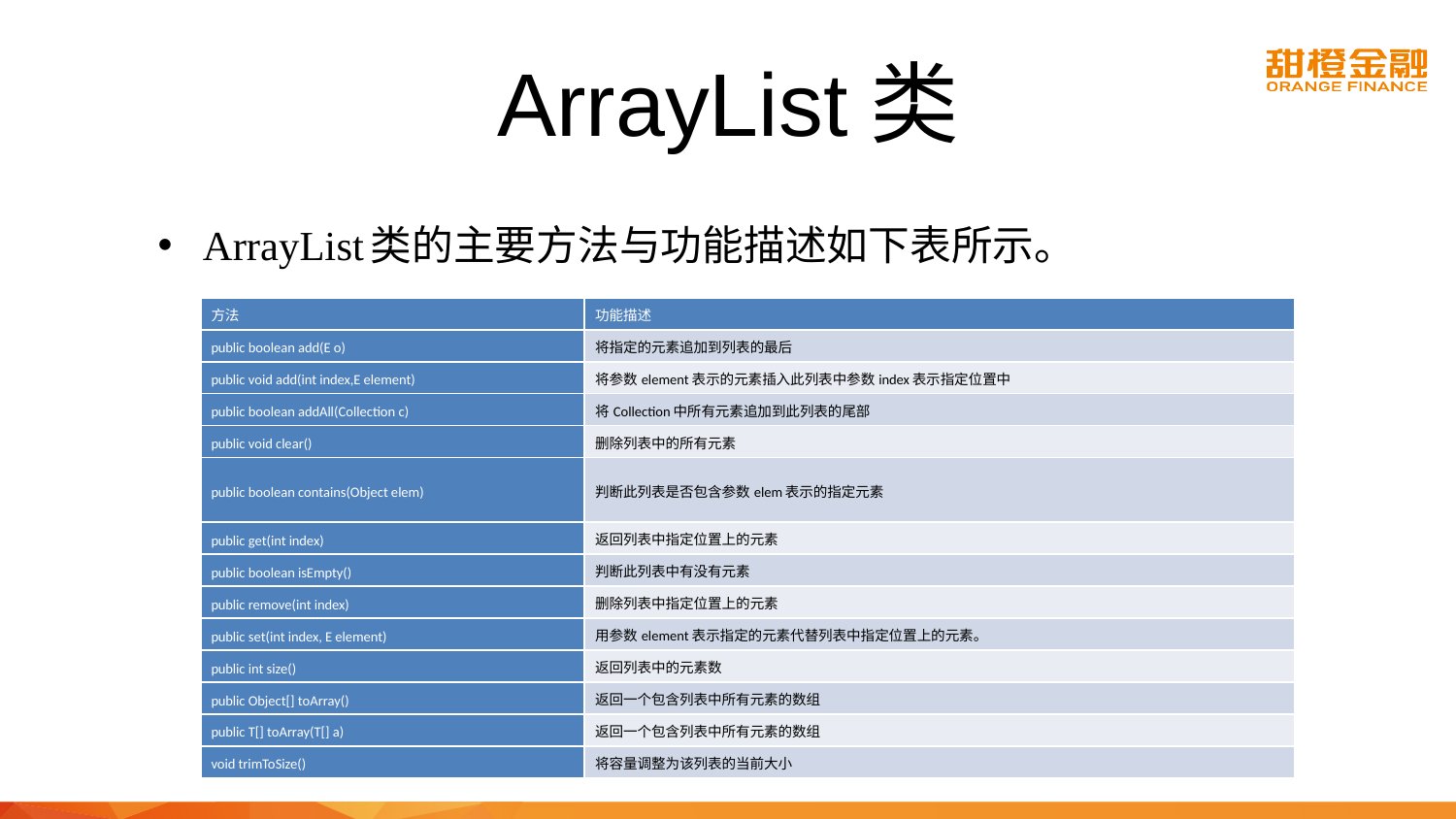

# ArrayList类
ArrayList类的主要方法与功能描述如下表所示。

| 方法 | 功能描述 |
| --- | --- |
| public boolean add(E o) | 将指定的元素追加到列表的最后 |
| public void add(int index,E element) | 将参数element表示的元素插入此列表中参数index表示指定位置中 |
| public boolean addAll(Collection c) | 将Collection中所有元素追加到此列表的尾部 |
| public void clear() | 删除列表中的所有元素 |
| public boolean contains(Object elem) | 判断此列表是否包含参数elem表示的指定元素 |
| public get(int index) | 返回列表中指定位置上的元素 |
| public boolean isEmpty() | 判断此列表中有没有元素 |
| public remove(int index) | 删除列表中指定位置上的元素 |
| public set(int index, E element) | 用参数element表示指定的元素代替列表中指定位置上的元素。 |
| public int size() | 返回列表中的元素数 |
| public Object[] toArray() | 返回一个包含列表中所有元素的数组 |
| public T[] toArray(T[] a) | 返回一个包含列表中所有元素的数组 |
| void trimToSize() | 将容量调整为该列表的当前大小 |